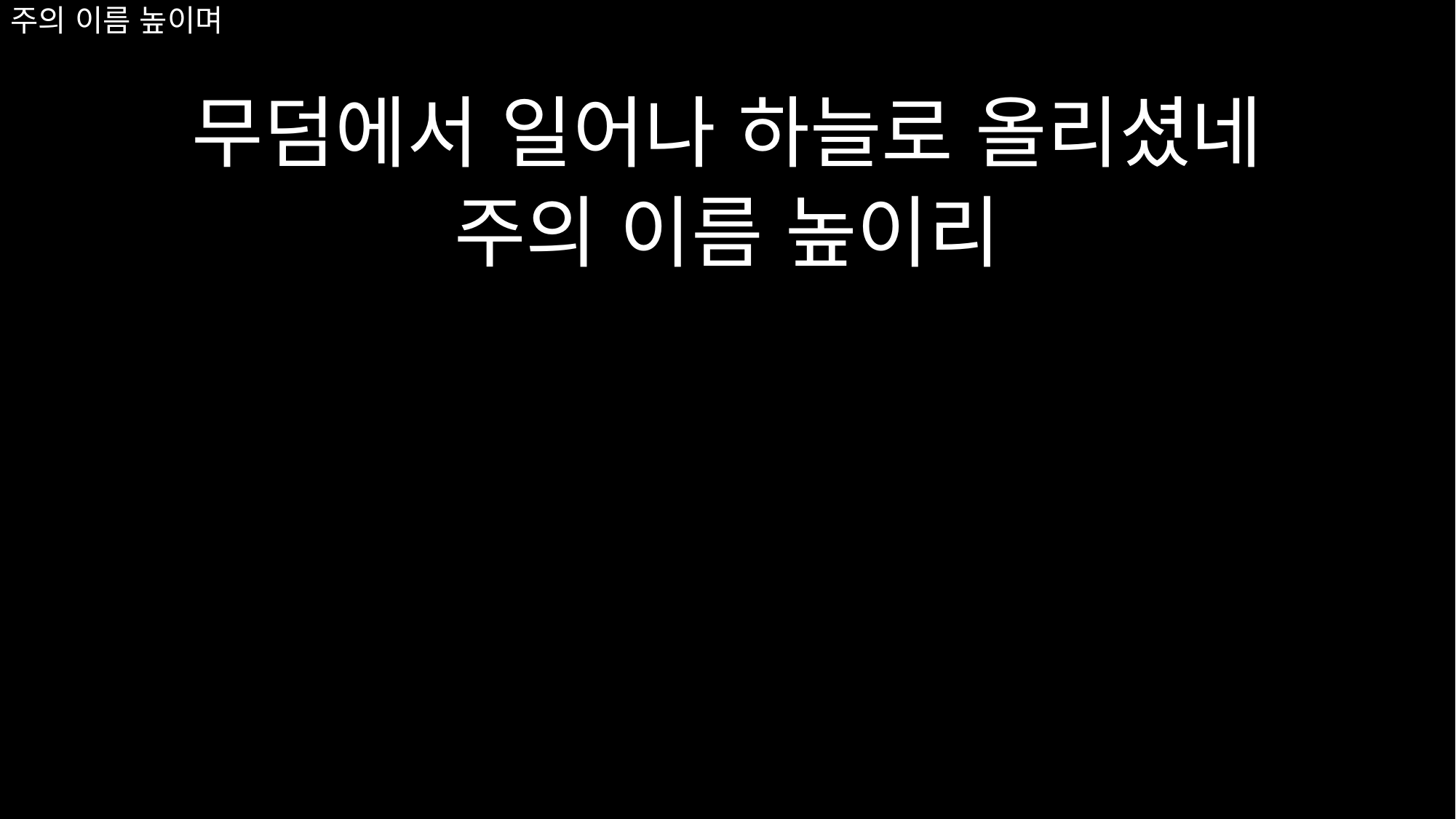

# 주의 이름 높이며
무덤에서 일어나 하늘로 올리셨네
주의 이름 높이리